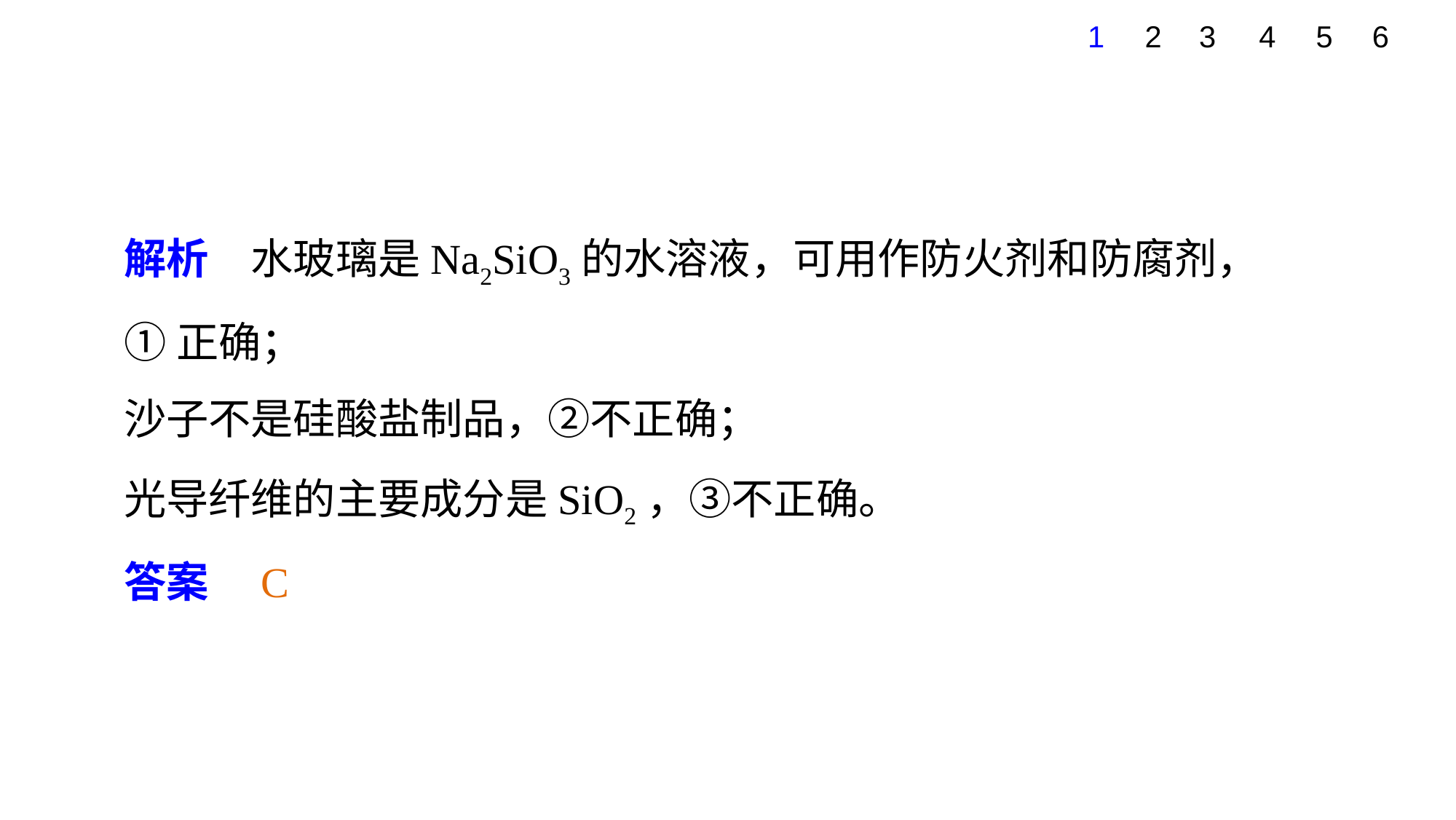

1
2
3
4
5
6
解析　水玻璃是Na2SiO3的水溶液，可用作防火剂和防腐剂，
①正确；
沙子不是硅酸盐制品，②不正确；
光导纤维的主要成分是SiO2，③不正确。
答案　C